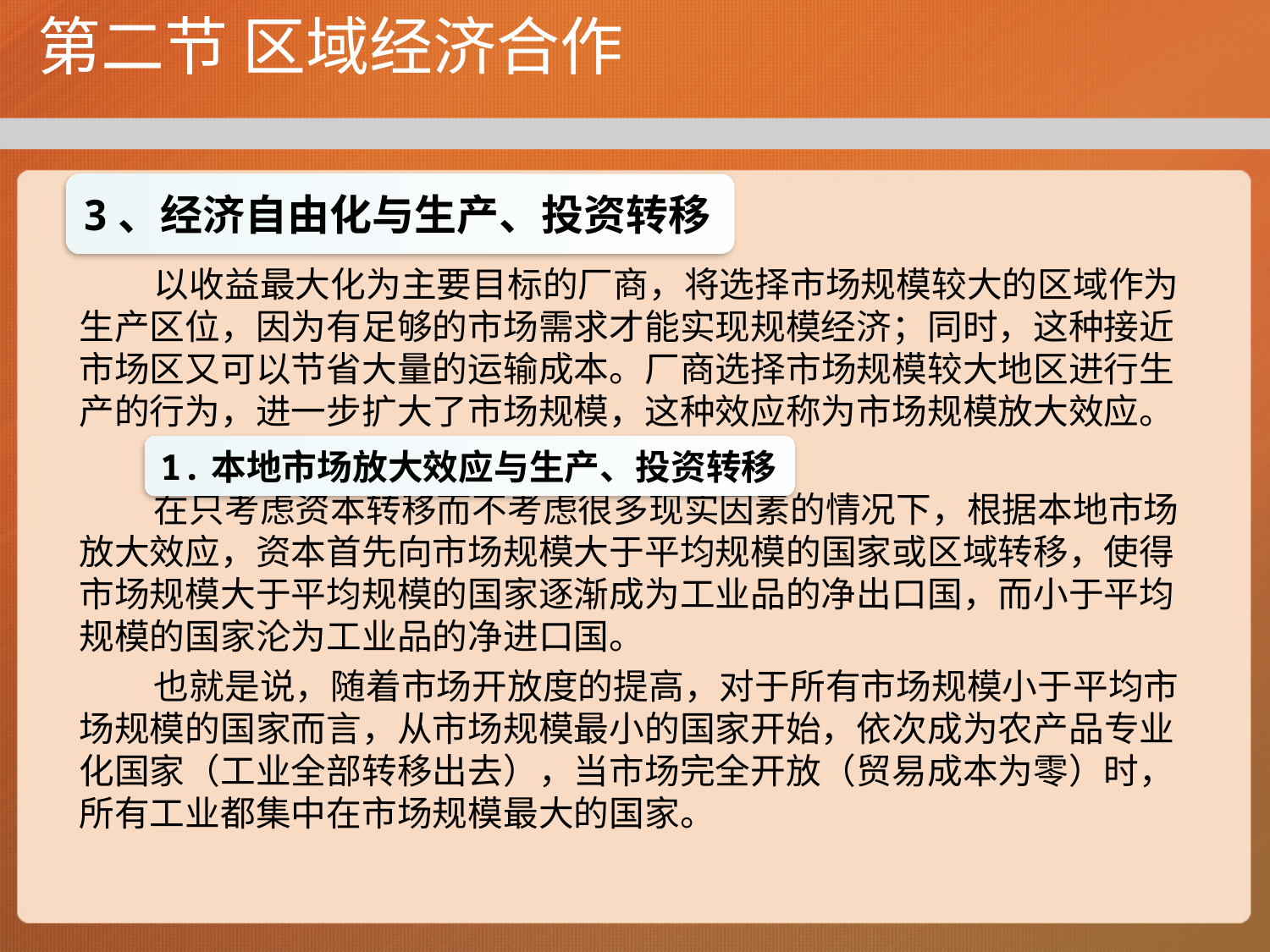

# 第二节 区域经济合作
3、经济自由化与生产、投资转移

以收益最大化为主要目标的厂商，将选择市场规模较大的区域作为生产区位，因为有足够的市场需求才能实现规模经济；同时，这种接近市场区又可以节省大量的运输成本。厂商选择市场规模较大地区进行生产的行为，进一步扩大了市场规模，这种效应称为市场规模放大效应。

在只考虑资本转移而不考虑很多现实因素的情况下，根据本地市场放大效应，资本首先向市场规模大于平均规模的国家或区域转移，使得市场规模大于平均规模的国家逐渐成为工业品的净出口国，而小于平均规模的国家沦为工业品的净进口国。
也就是说，随着市场开放度的提高，对于所有市场规模小于平均市场规模的国家而言，从市场规模最小的国家开始，依次成为农产品专业化国家（工业全部转移出去），当市场完全开放（贸易成本为零）时，所有工业都集中在市场规模最大的国家。

1.本地市场放大效应与生产、投资转移